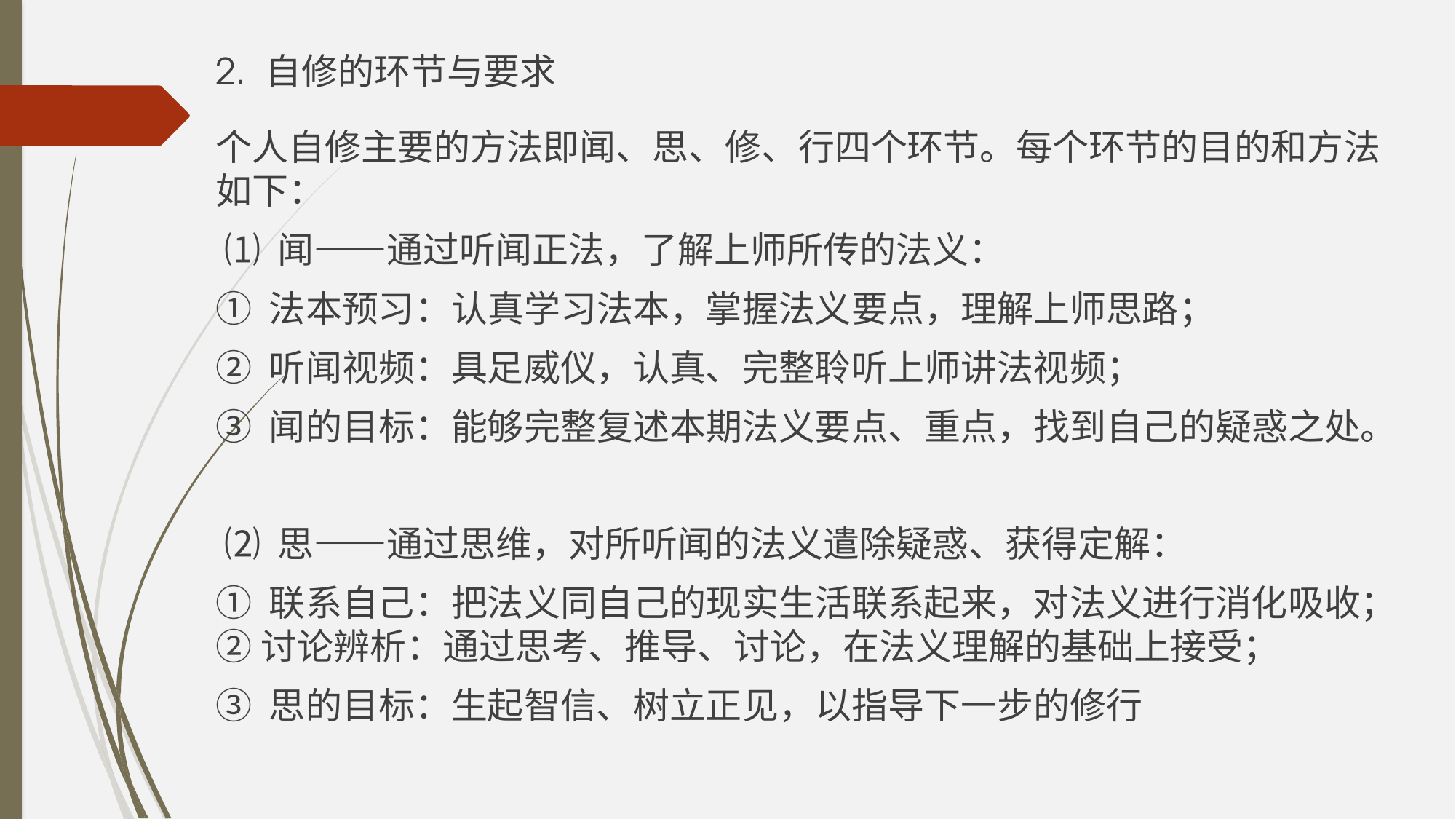

2. 自修的环节与要求

个人自修主要的方法即闻、思、修、行四个环节。每个环节的目的和方法如下：
 ⑴ 闻——通过听闻正法，了解上师所传的法义：
① 法本预习：认真学习法本，掌握法义要点，理解上师思路；
② 听闻视频：具足威仪，认真、完整聆听上师讲法视频；
③ 闻的目标：能够完整复述本期法义要点、重点，找到自己的疑惑之处。

 ⑵ 思——通过思维，对所听闻的法义遣除疑惑、获得定解：
① 联系自己：把法义同自己的现实生活联系起来，对法义进行消化吸收； ② 讨论辨析：通过思考、推导、讨论，在法义理解的基础上接受；
③ 思的目标：生起智信、树立正见，以指导下一步的修行